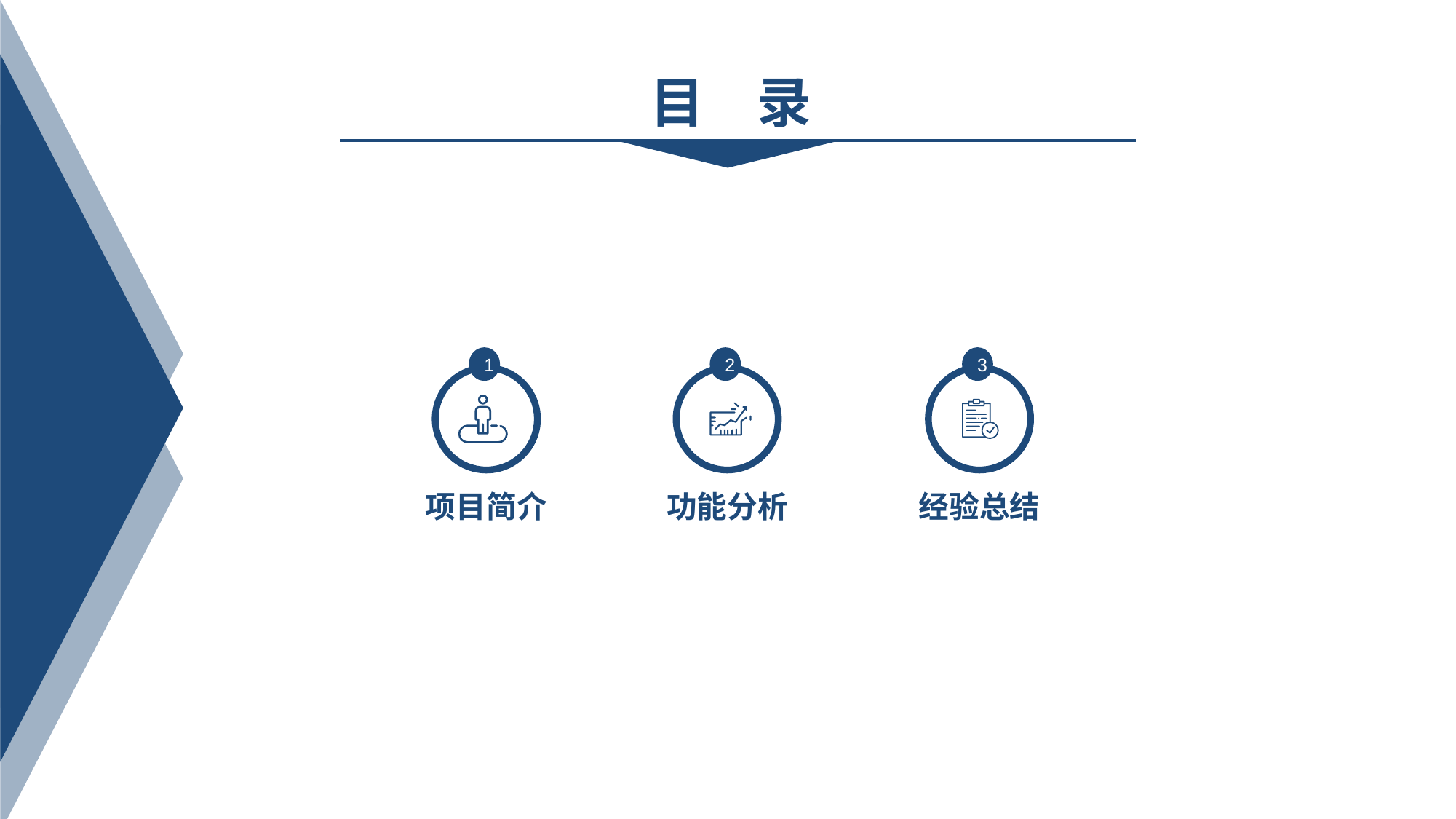

目  录

1

项目简介
2

功能分析

3

经验总结